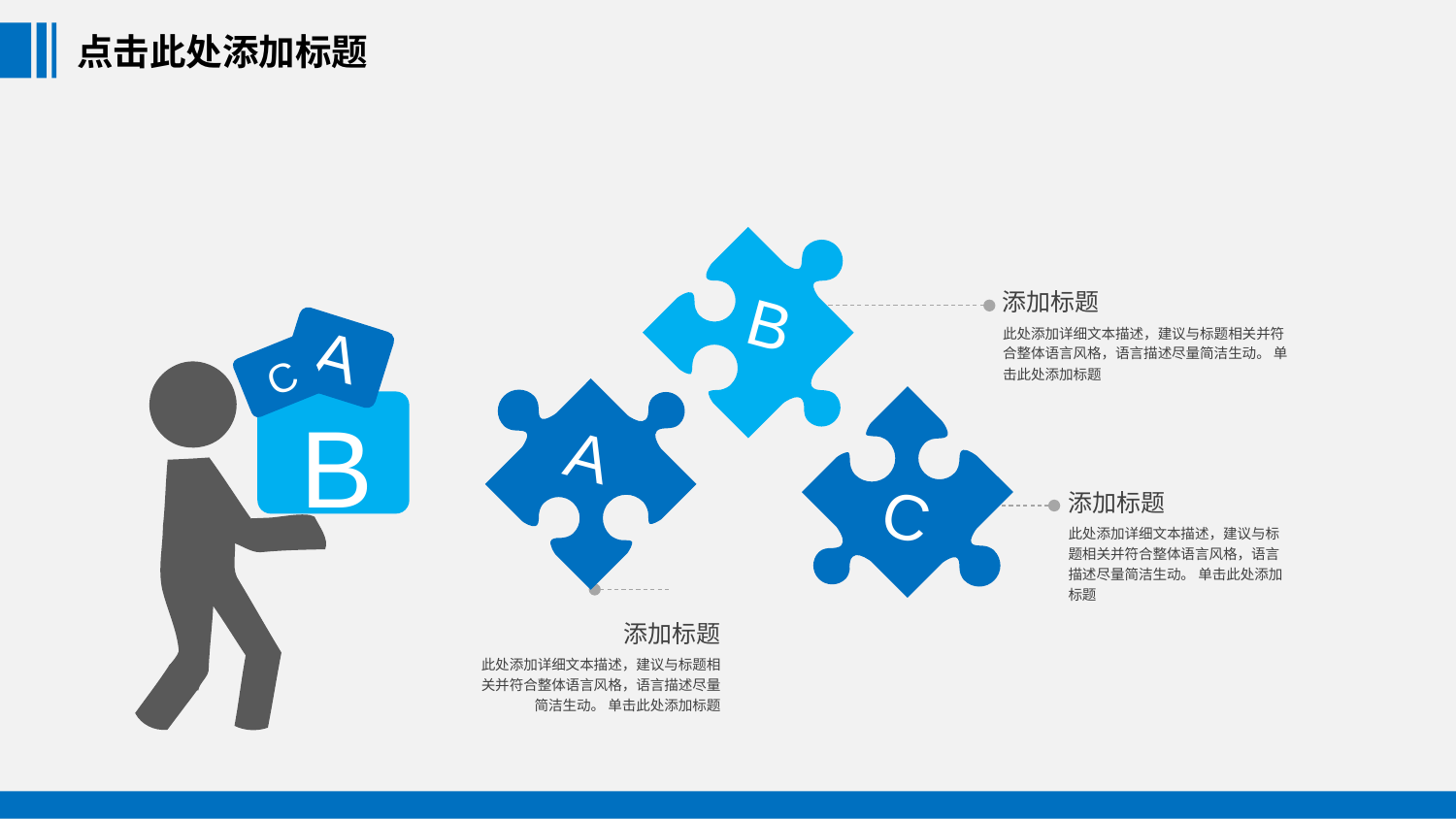

点击此处添加标题

B
添加标题

A

C

B

此处添加详细文本描述，建议与标题相关并符合整体语言风格，语言描述尽量简洁生动。 单击此处添加标题

A

C
添加标题

此处添加详细文本描述，建议与标题相关并符合整体语言风格，语言描述尽量简洁生动。 单击此处添加标题

添加标题
此处添加详细文本描述，建议与标题相关并符合整体语言风格，语言描述尽量简洁生动。 单击此处添加标题